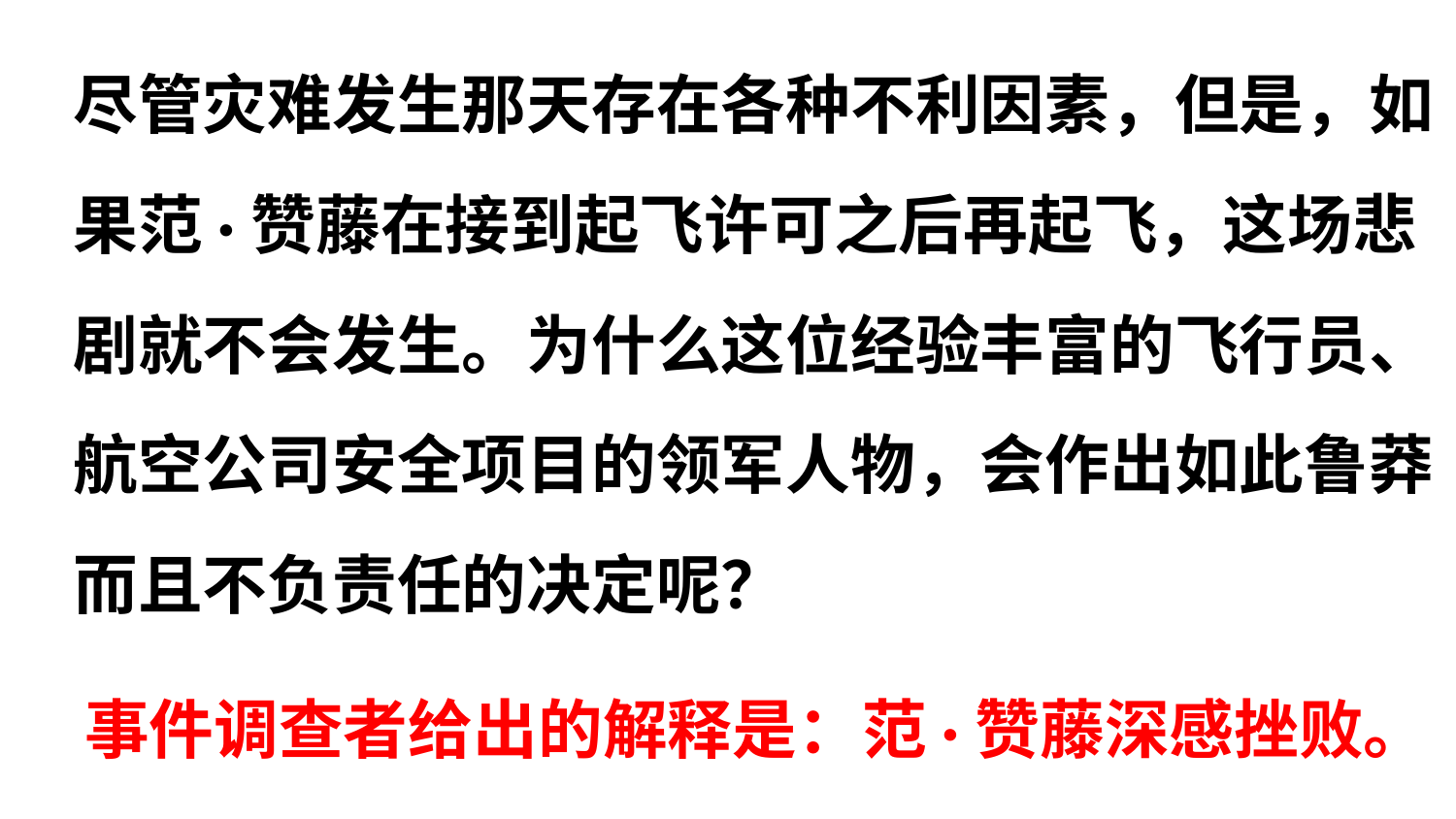

尽管灾难发生那天存在各种不利因素，但是，如果范·赞藤在接到起飞许可之后再起飞，这场悲剧就不会发生。为什么这位经验丰富的飞行员、航空公司安全项目的领军人物，会作出如此鲁莽而且不负责任的决定呢？
事件调查者给出的解释是：范·赞藤深感挫败。